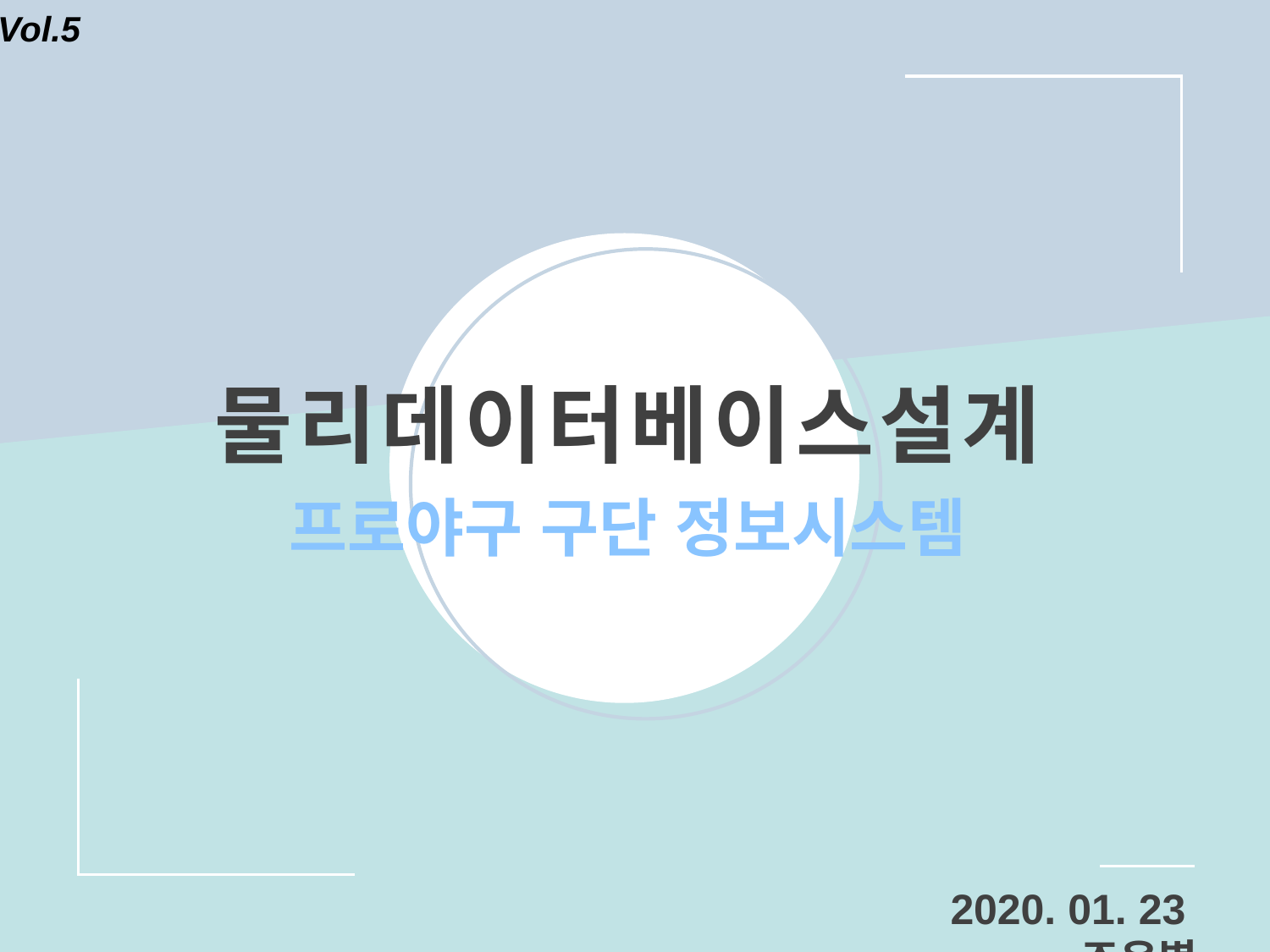

Vol.5
물리데이터베이스설계
프로야구 구단 정보시스템
2020. 01. 23  조은별